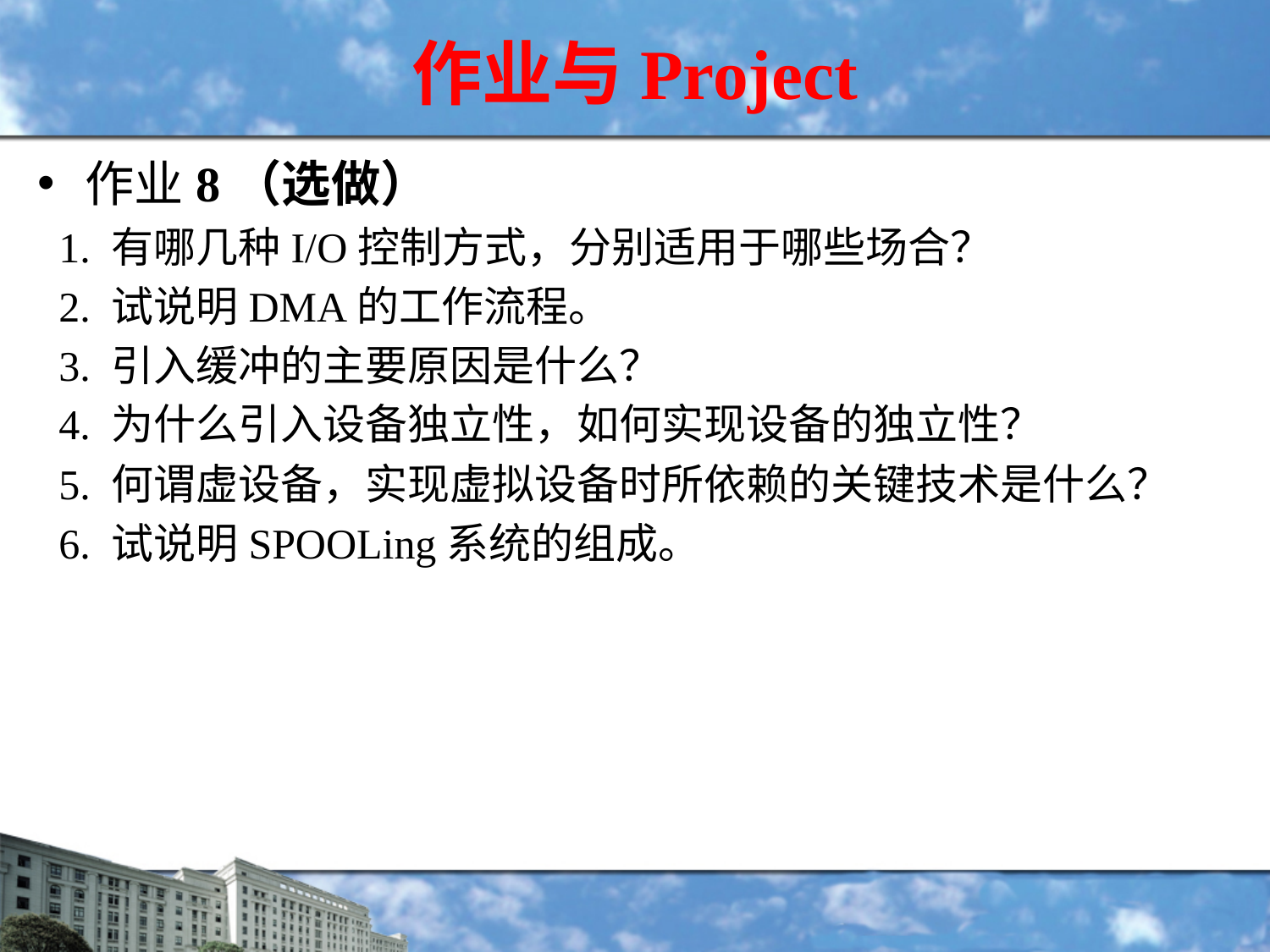

作业与Project
作业8（选做）
  1. 有哪几种I/O控制方式，分别适用于哪些场合？
  2. 试说明DMA的工作流程。
  3. 引入缓冲的主要原因是什么？
  4. 为什么引入设备独立性，如何实现设备的独立性？
  5. 何谓虚设备，实现虚拟设备时所依赖的关键技术是什么？
  6. 试说明SPOOLing系统的组成。